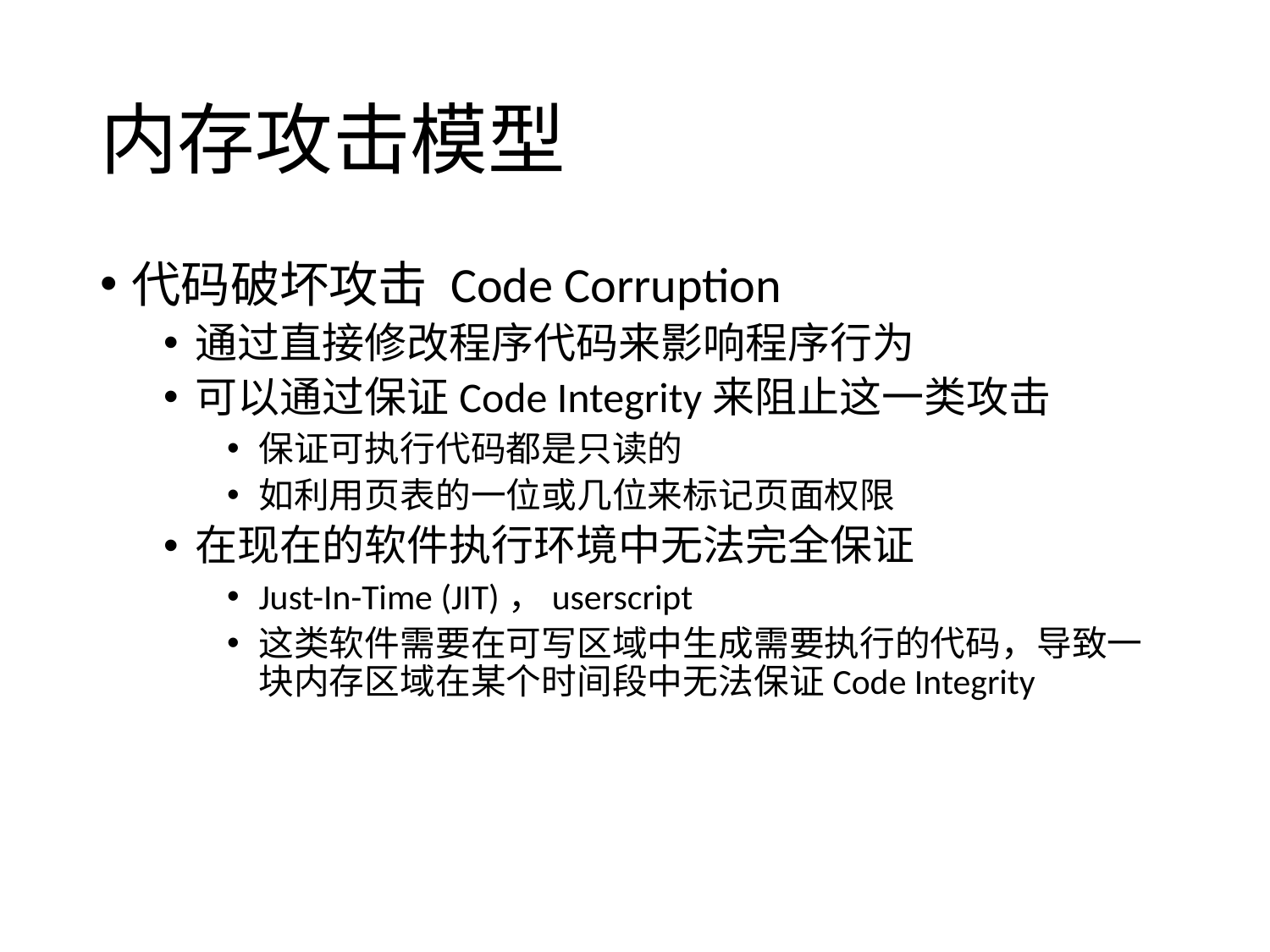

# 内存攻击模型
代码破坏攻击 Code Corruption
通过直接修改程序代码来影响程序行为
可以通过保证Code Integrity来阻止这一类攻击
保证可执行代码都是只读的
如利用页表的一位或几位来标记页面权限
在现在的软件执行环境中无法完全保证
Just-In-Time (JIT)，userscript
这类软件需要在可写区域中生成需要执行的代码，导致一块内存区域在某个时间段中无法保证Code Integrity